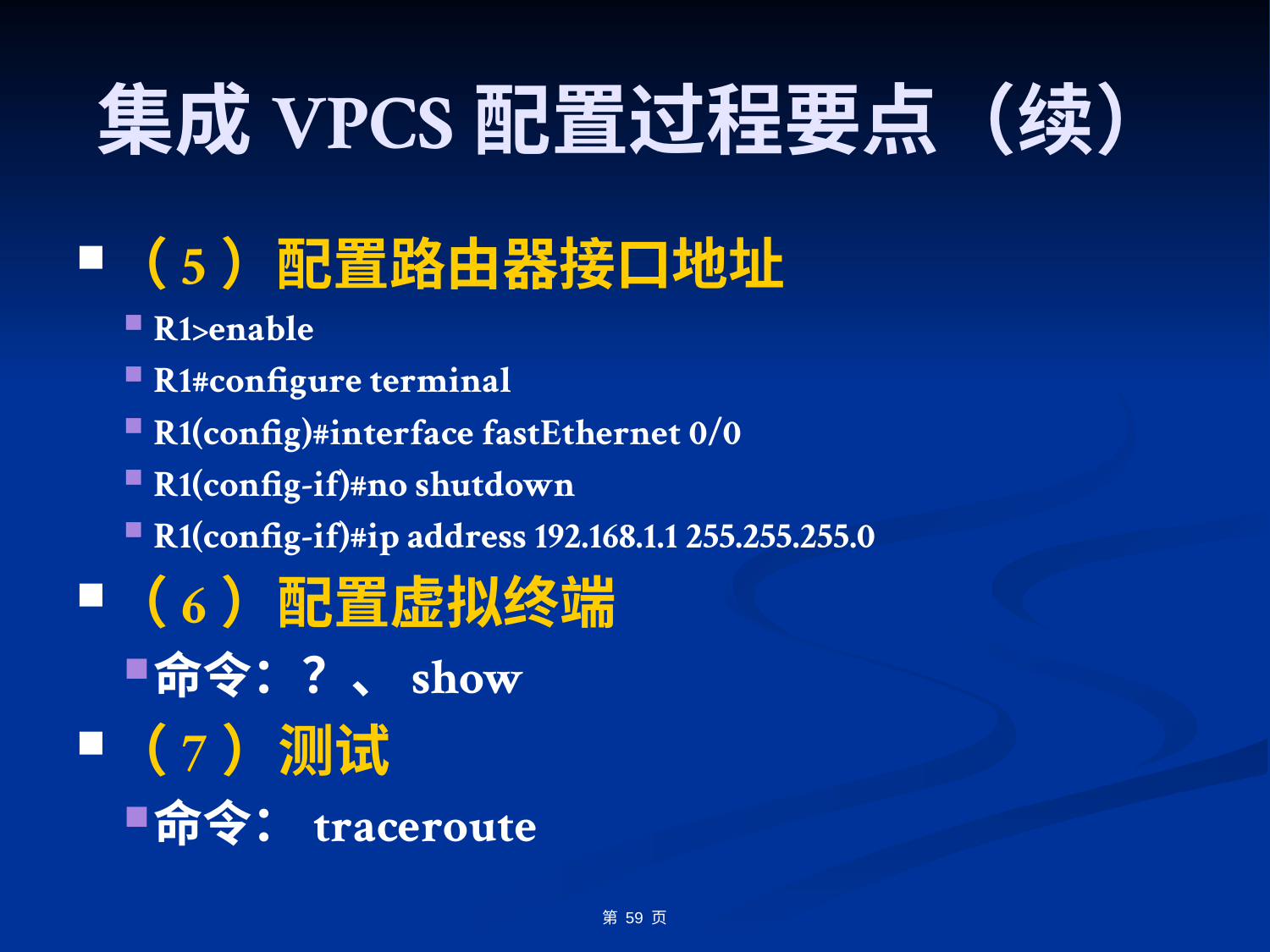

# 集成VPCS配置过程要点（续）
（5）配置路由器接口地址
R1>enable
R1#configure terminal
R1(config)#interface fastEthernet 0/0
R1(config-if)#no shutdown
R1(config-if)#ip address 192.168.1.1 255.255.255.0
（6）配置虚拟终端
命令：？、show
（7）测试
命令：traceroute

第 59 页